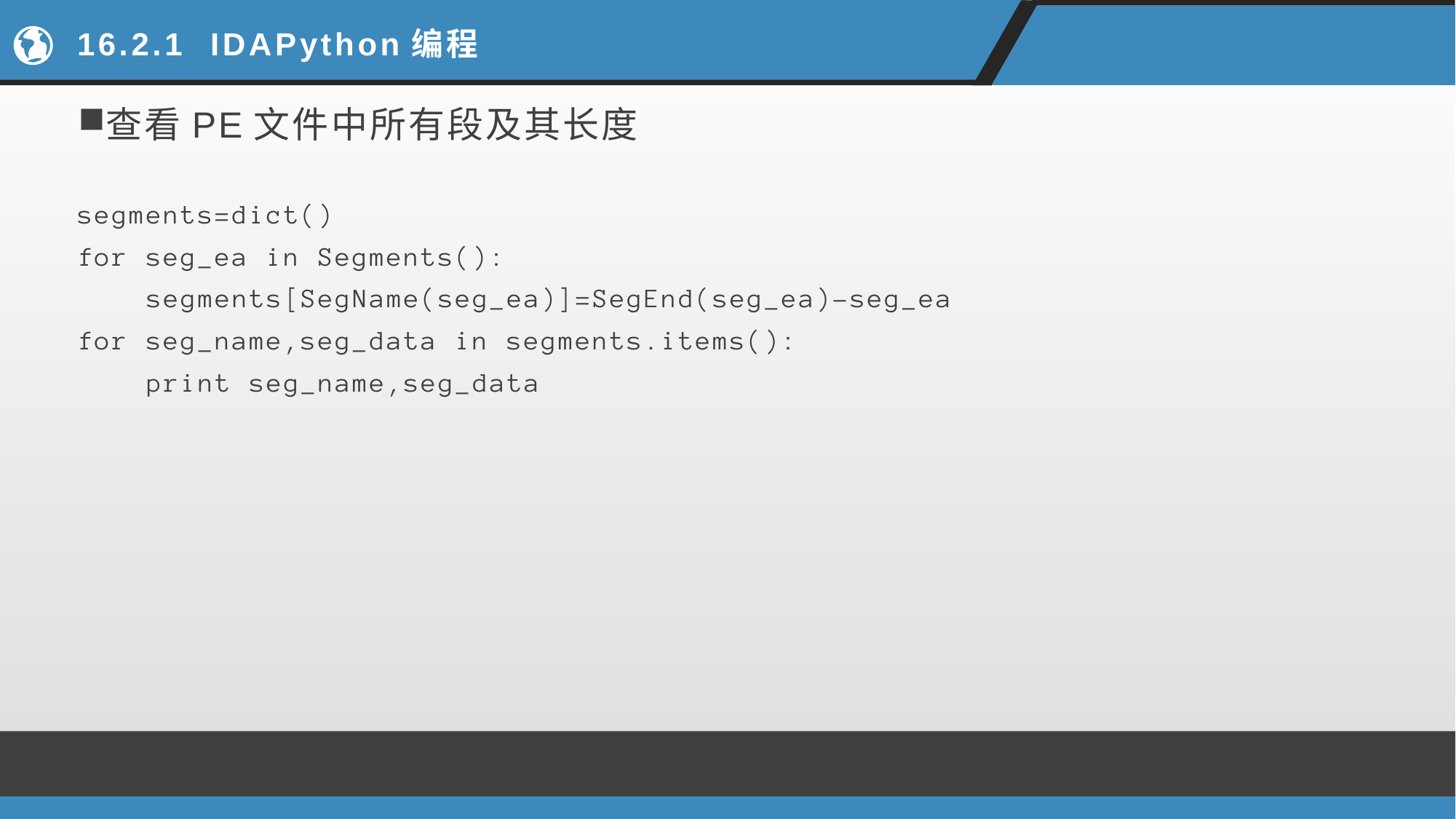

# 16.2.1  IDAPython编程

查看PE文件中所有段及其长度

segments=dict()
for seg_ea in Segments():
    segments[SegName(seg_ea)]=SegEnd(seg_ea)-seg_ea
for seg_name,seg_data in segments.items():
    print seg_name,seg_data